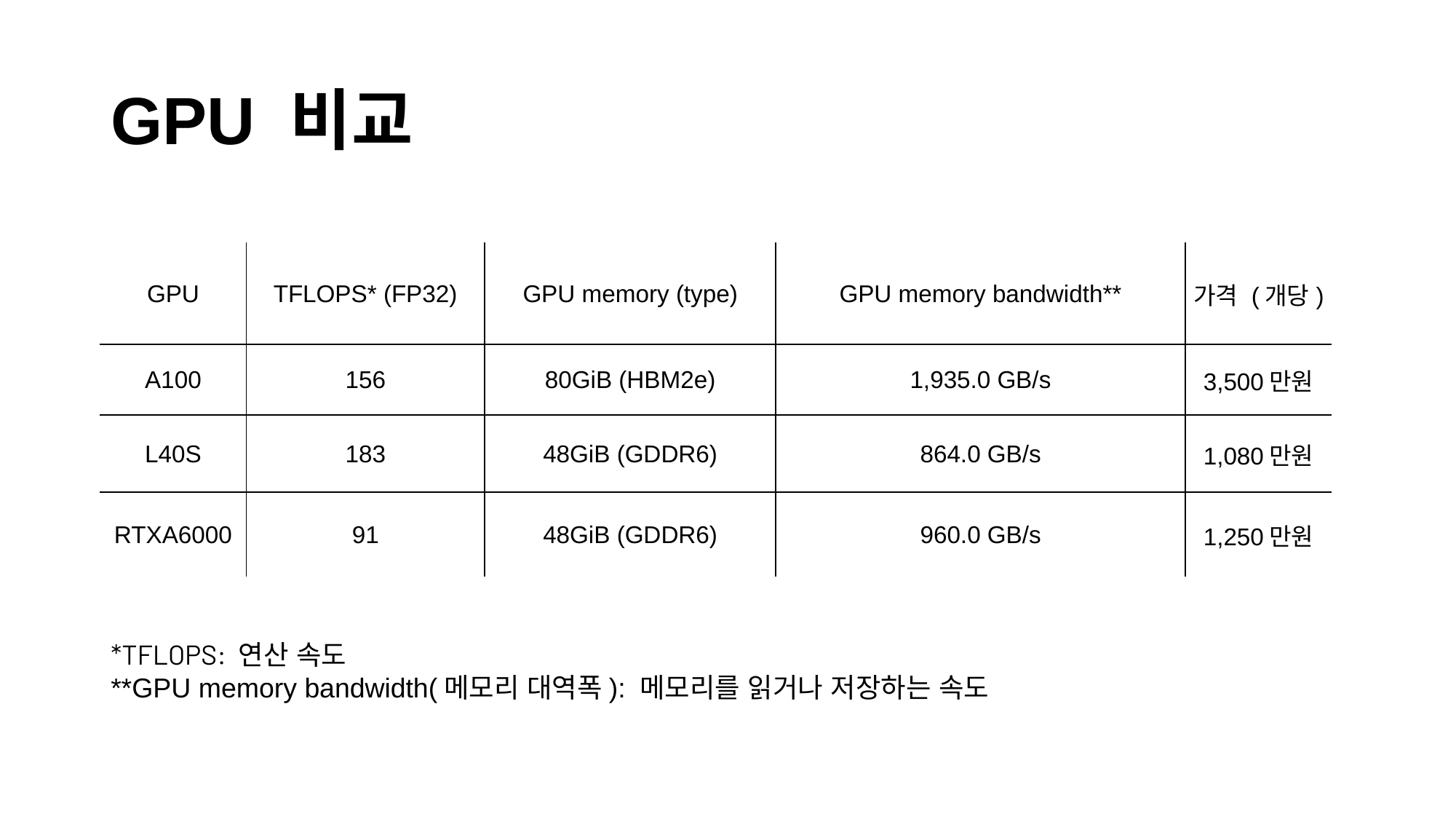

# GPU 비교
| GPU | TFLOPS\* (FP32) | GPU memory (type) | GPU memory bandwidth\*\* | 가격 (개당) |
| --- | --- | --- | --- | --- |
| A100 | 156 | 80GiB (HBM2e) | 1,935.0 GB/s | 3,500만원 |
| L40S | 183 | 48GiB (GDDR6) | 864.0 GB/s | 1,080만원 |
| RTXA6000 | 91 | 48GiB (GDDR6) | 960.0 GB/s | 1,250만원 |
*TFLOPS: 연산 속도
**GPU memory bandwidth(메모리 대역폭): 메모리를 읽거나 저장하는 속도